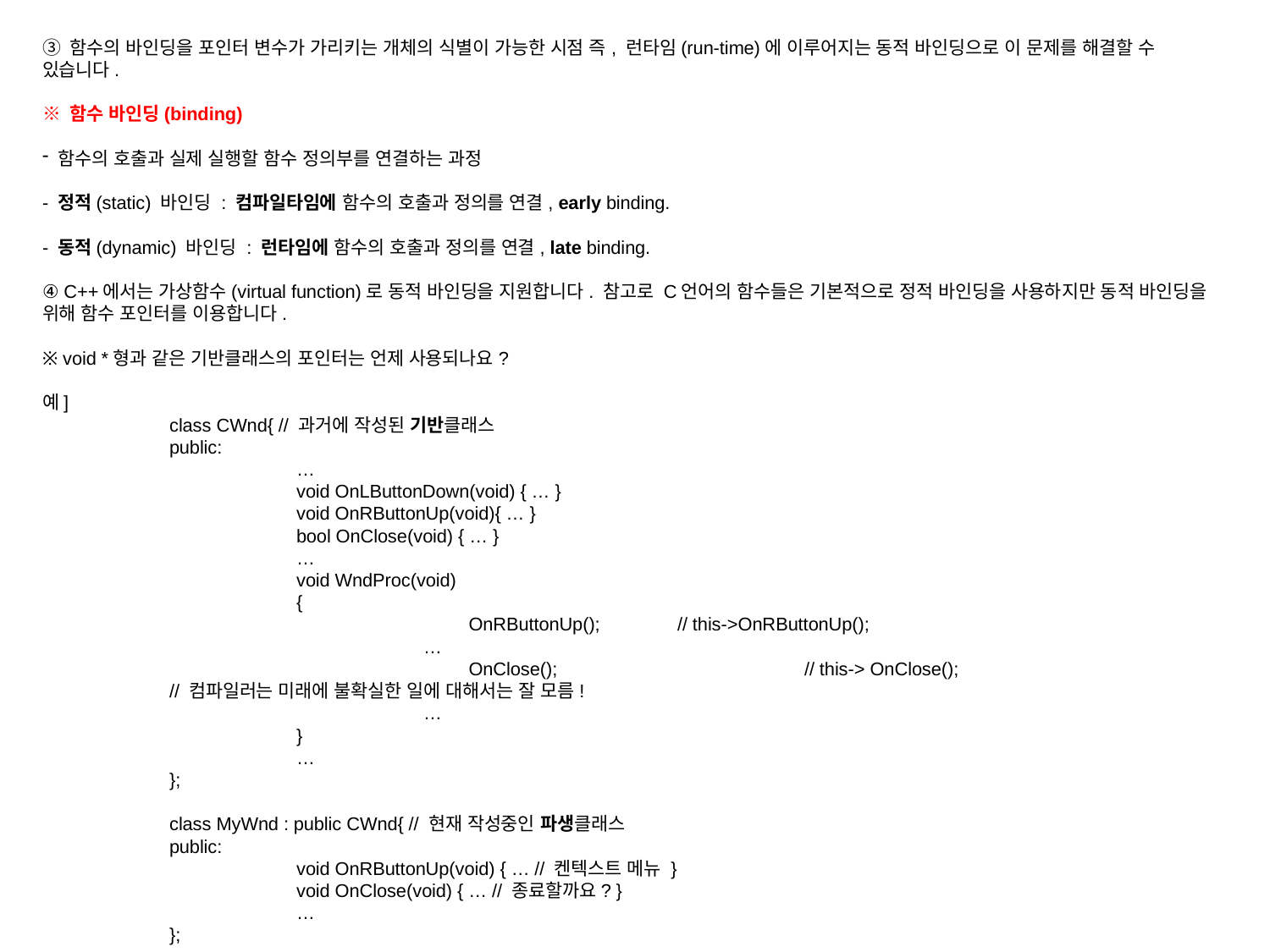

③ 함수의 바인딩을 포인터 변수가 가리키는 개체의 식별이 가능한 시점 즉, 런타임(run-time)에 이루어지는 동적 바인딩으로 이 문제를 해결할 수 있습니다.

※ 함수 바인딩(binding)

 함수의 호출과 실제 실행할 함수 정의부를 연결하는 과정

- 정적(static) 바인딩 : 컴파일타임에 함수의 호출과 정의를 연결, early binding.

- 동적(dynamic) 바인딩 : 런타임에 함수의 호출과 정의를 연결, late binding.

④ C++에서는 가상함수(virtual function)로 동적 바인딩을 지원합니다. 참고로 C언어의 함수들은 기본적으로 정적 바인딩을 사용하지만 동적 바인딩을 위해 함수 포인터를 이용합니다.

※ void *형과 같은 기반클래스의 포인터는 언제 사용되나요?

예]
	class CWnd{ // 과거에 작성된 기반클래스
	public:
		…
		void OnLButtonDown(void) { … }
		void OnRButtonUp(void){ … }
		bool OnClose(void) { … }
		…
		void WndProc(void)
		{
			this->OnRButtonUp(); 	// this->OnRButtonUp();
			…
			this->OnClose();		// this-> OnClose();			// 컴파일러는 미래에 불확실한 일에 대해서는 잘 모름!
			…
		}
		…
	};

	class MyWnd : public CWnd{ // 현재 작성중인 파생클래스
	public:
		void OnRButtonUp(void) { … // 켄텍스트 메뉴 }
		void OnClose(void) { … // 종료할까요? }
		…
	};